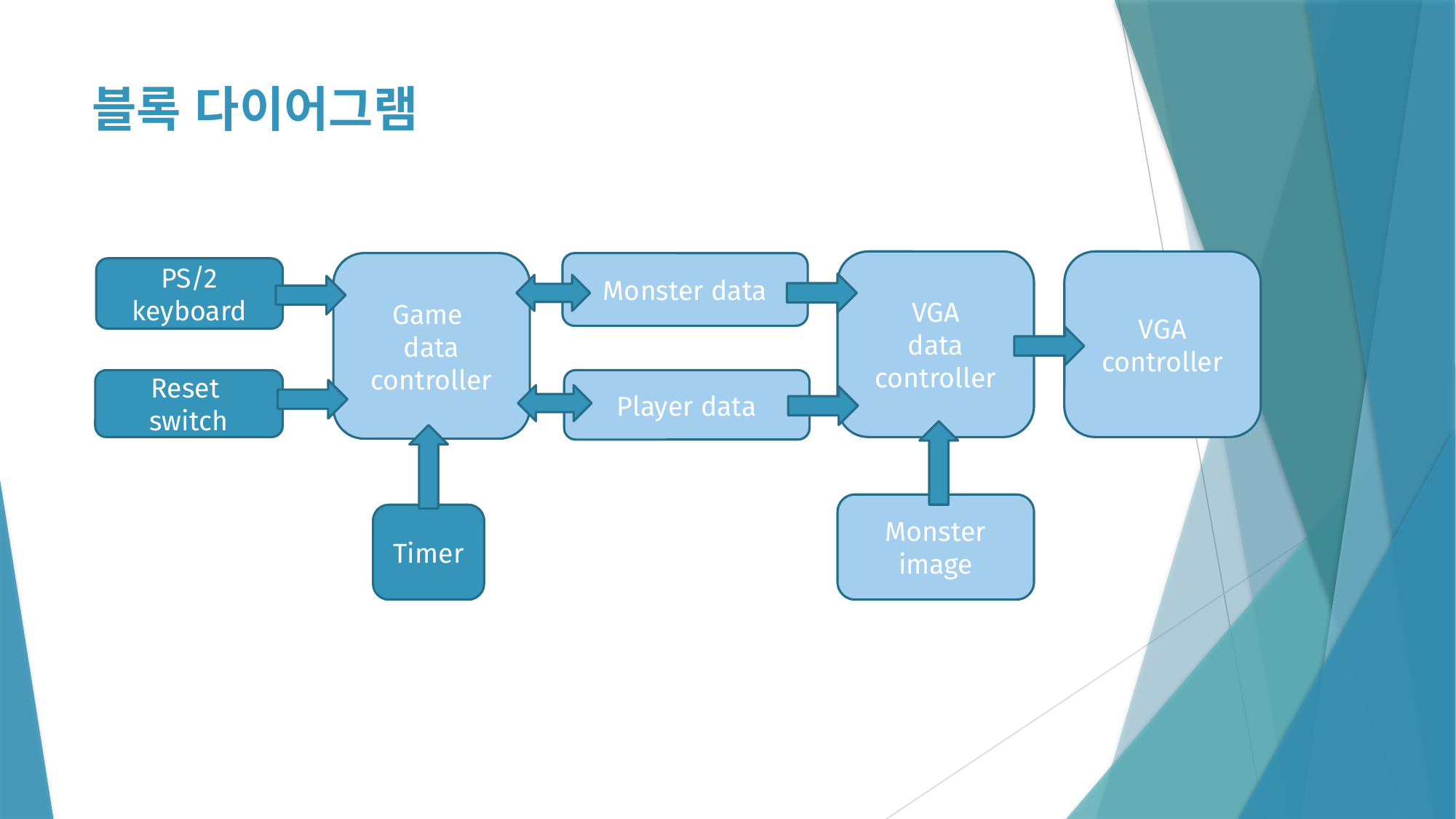

# 블록 다이어그램
VGA
data controller
VGA controller
Game
data controller
Monster data
PS/2 keyboard

Reset
switch
Player data

Monster image
Timer